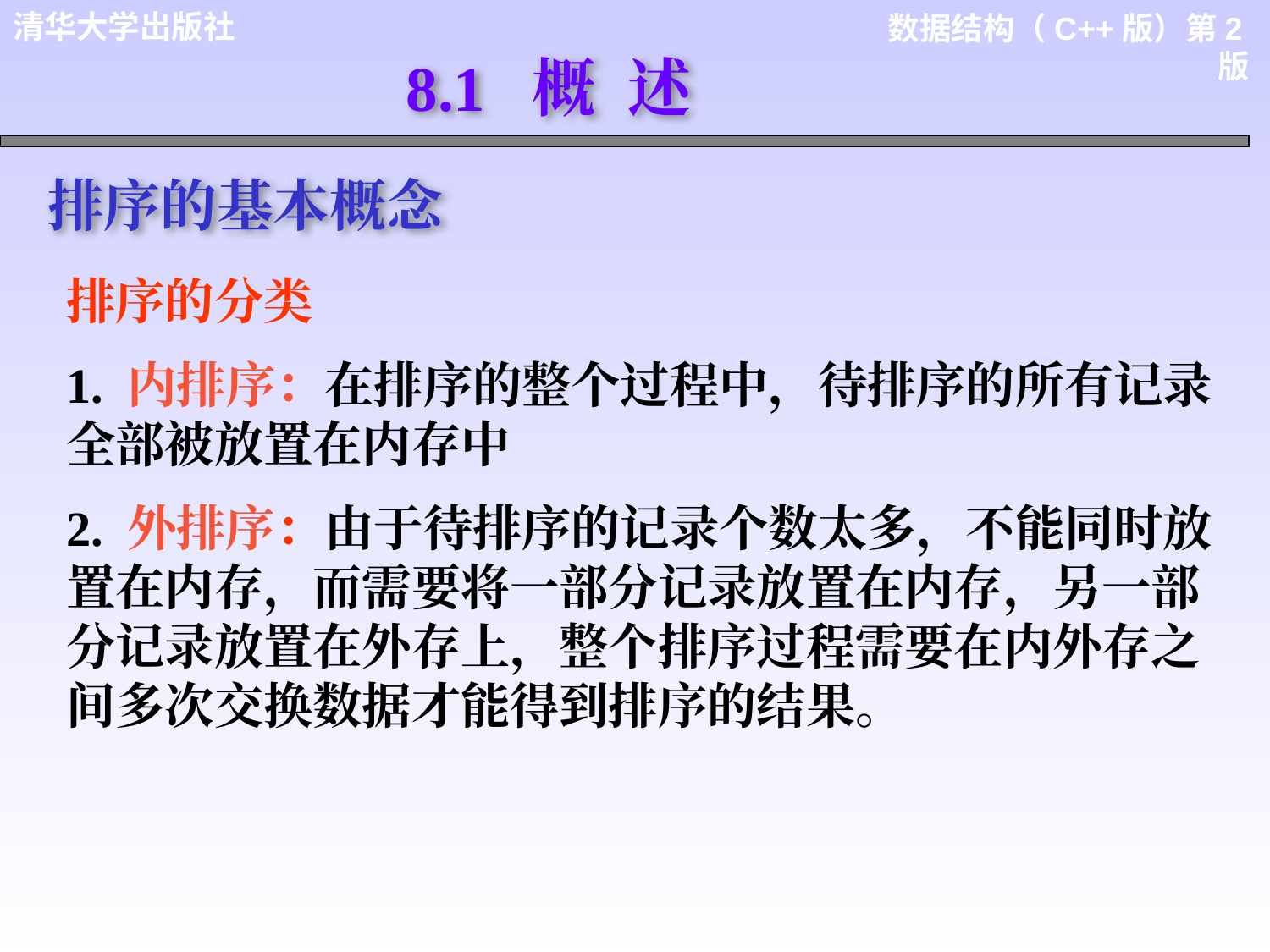

8.1  概  述
排序的基本概念
排序的分类
1. 内排序：在排序的整个过程中，待排序的所有记录全部被放置在内存中
2. 外排序：由于待排序的记录个数太多，不能同时放置在内存，而需要将一部分记录放置在内存，另一部分记录放置在外存上，整个排序过程需要在内外存之间多次交换数据才能得到排序的结果。